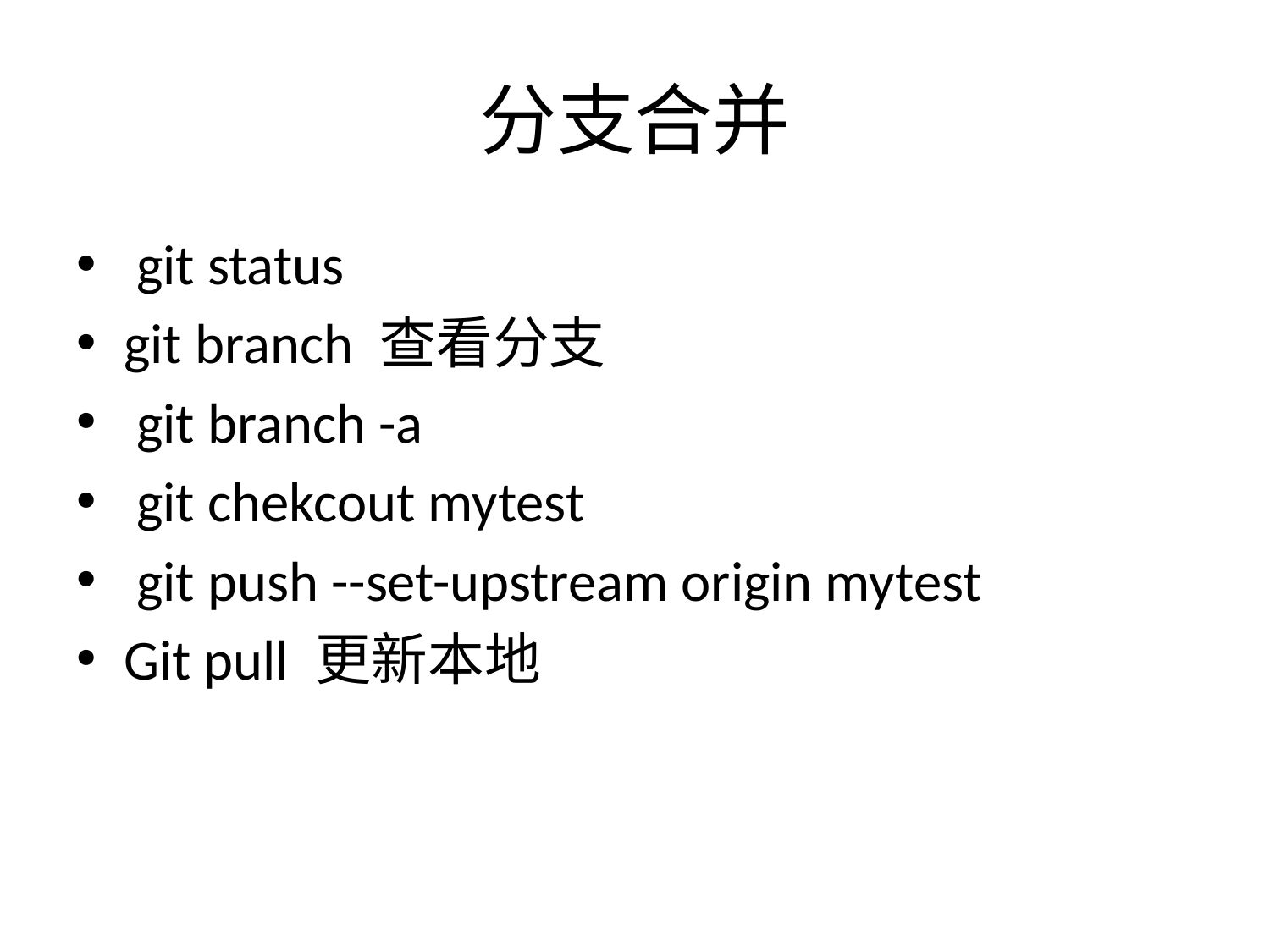

# 分支合并
 git status
git branch 查看分支
 git branch -a
 git chekcout mytest
 git push --set-upstream origin mytest
Git pull 更新本地